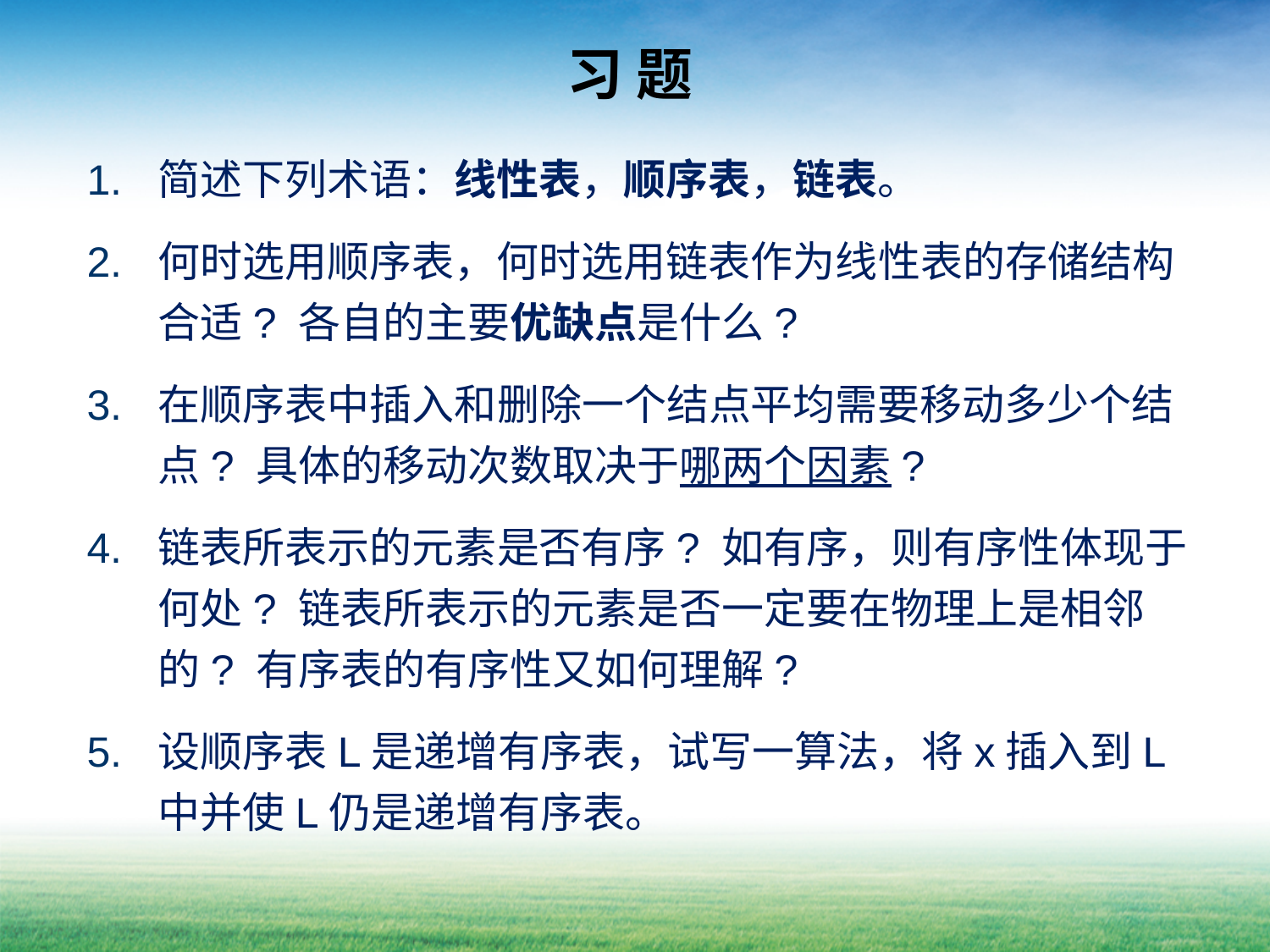

# 习 题
简述下列术语：线性表，顺序表，链表。
何时选用顺序表，何时选用链表作为线性表的存储结构合适? 各自的主要优缺点是什么?
在顺序表中插入和删除一个结点平均需要移动多少个结点? 具体的移动次数取决于哪两个因素?
链表所表示的元素是否有序? 如有序，则有序性体现于何处? 链表所表示的元素是否一定要在物理上是相邻的? 有序表的有序性又如何理解?
设顺序表L是递增有序表，试写一算法，将x插入到L中并使L仍是递增有序表。